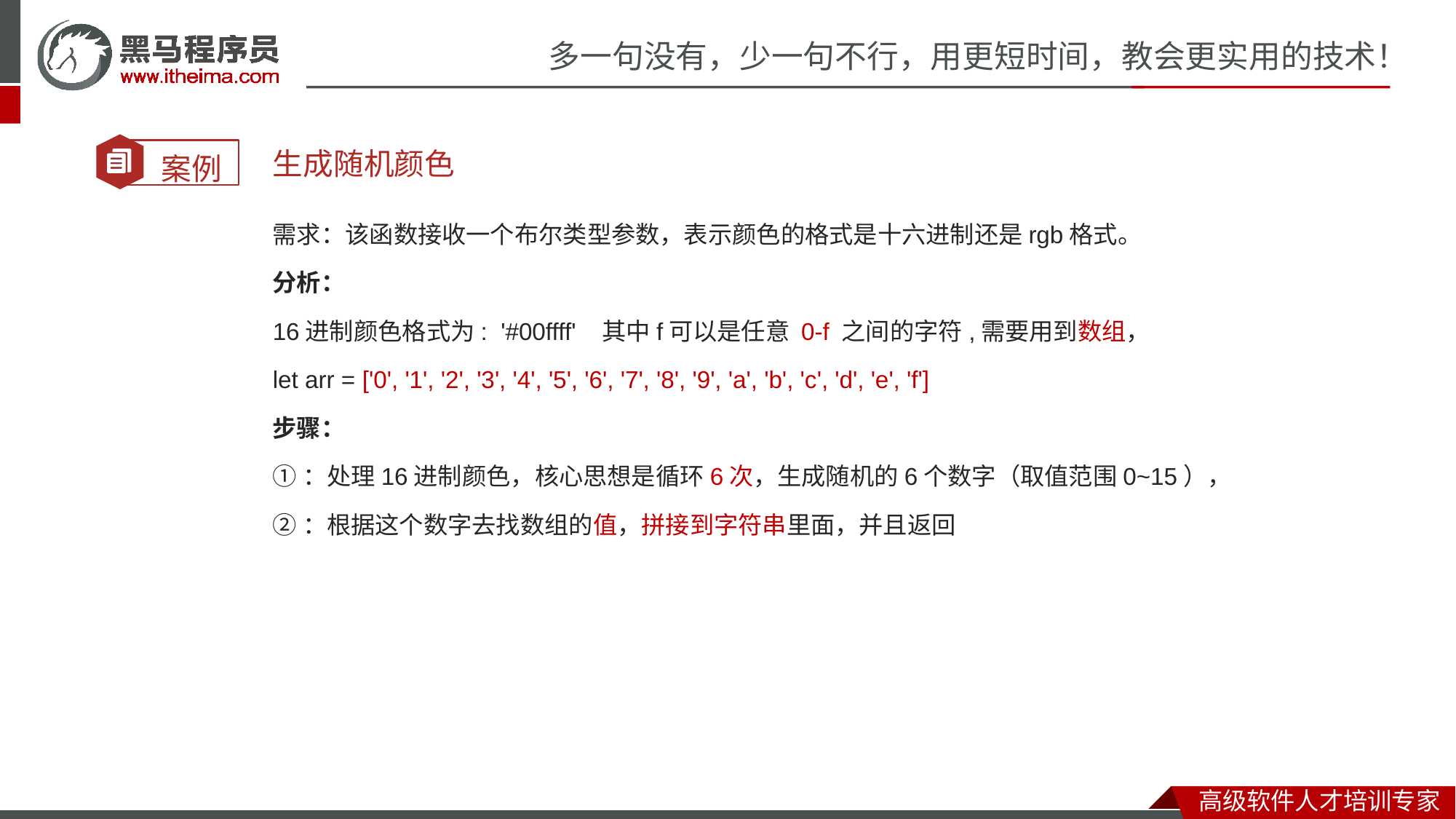

生成随机颜色
需求：该函数接收一个布尔类型参数，表示颜色的格式是十六进制还是rgb格式。
分析：
16进制颜色格式为:  '#00ffff'   其中f可以是任意 0-f 之间的字符,需要用到数组，
let arr = ['0', '1', '2', '3', '4', '5', '6', '7', '8', '9', 'a', 'b', 'c', 'd', 'e', 'f']
步骤：
①：处理16进制颜色，核心思想是循环6次，生成随机的6个数字（取值范围0~15），
②：根据这个数字去找数组的值，拼接到字符串里面，并且返回